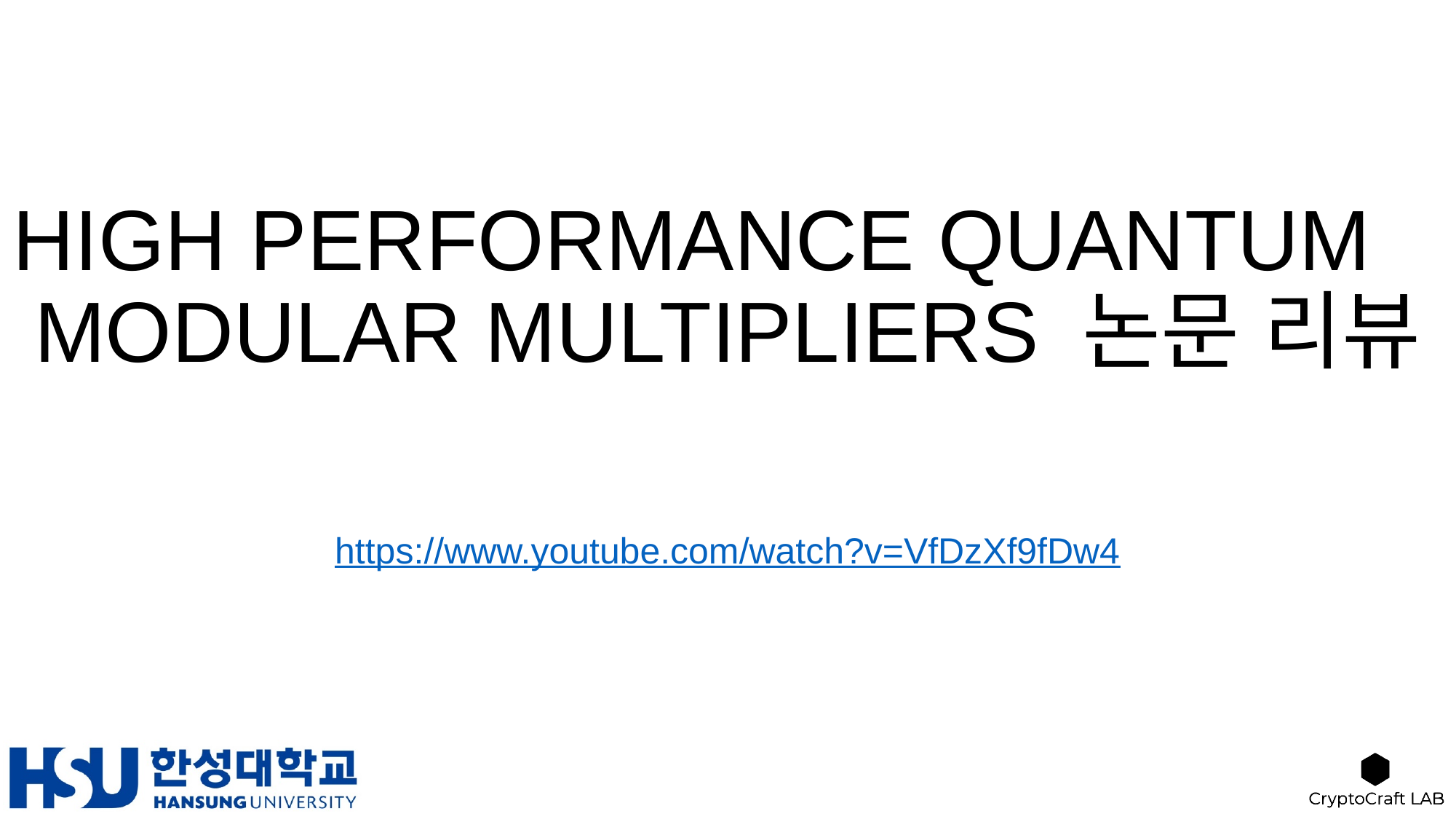

# HIGH PERFORMANCE QUANTUM    MODULAR MULTIPLIERS 논문 리뷰
https://www.youtube.com/watch?v=VfDzXf9fDw4